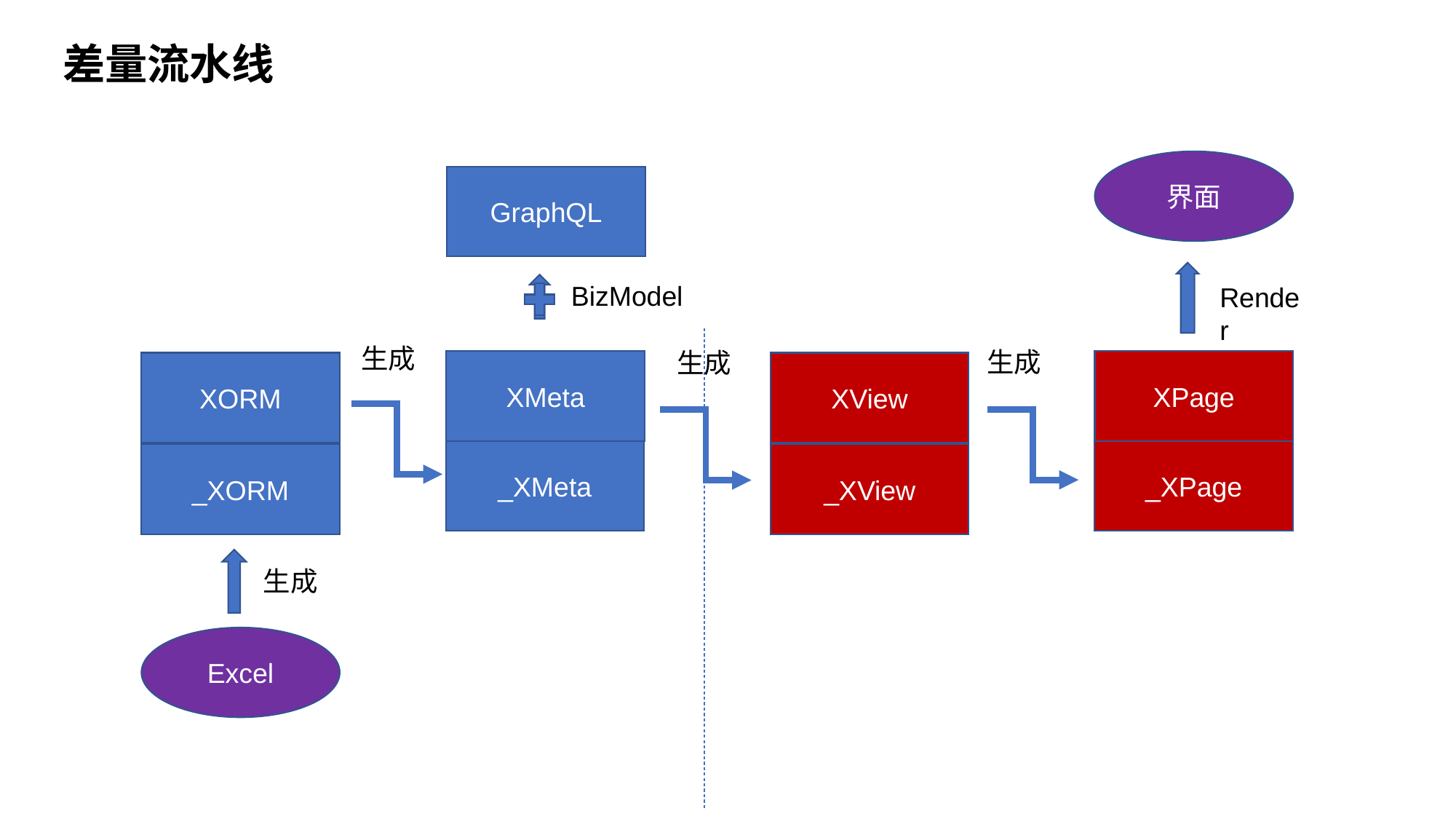

差量流水线
界面
GraphQL
BizModel

Render

生成
生成
生成
XPage
XMeta
XORM
XView
_XPage
_XMeta
_XORM
_XView
生成

Excel